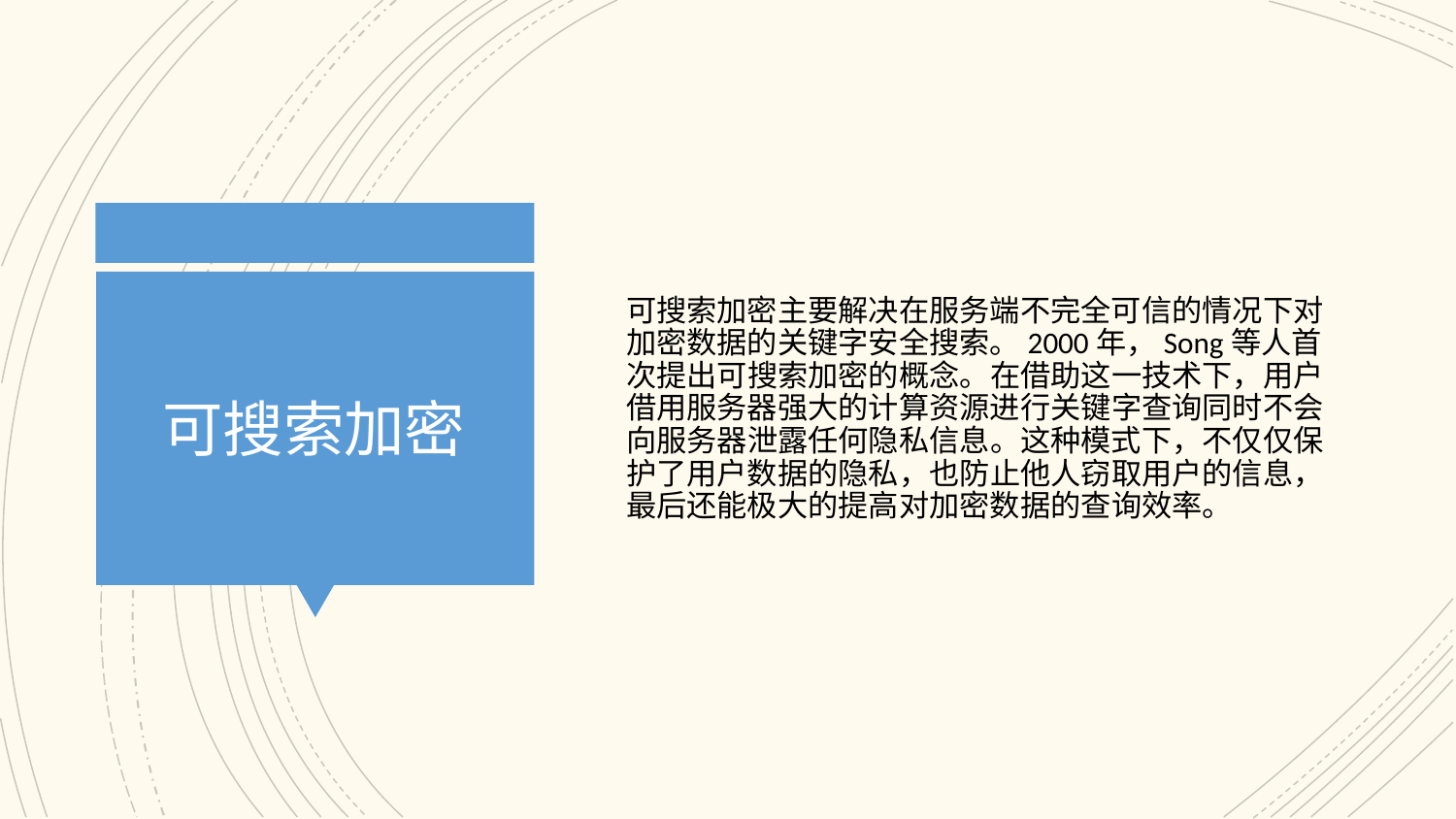

可搜索加密主要解决在服务端不完全可信的情况下对加密数据的关键字安全搜索。2000年，Song等人首次提出可搜索加密的概念。在借助这一技术下，用户借用服务器强大的计算资源进行关键字查询同时不会向服务器泄露任何隐私信息。这种模式下，不仅仅保护了用户数据的隐私，也防止他人窃取用户的信息，最后还能极大的提高对加密数据的查询效率。

# 可搜索加密